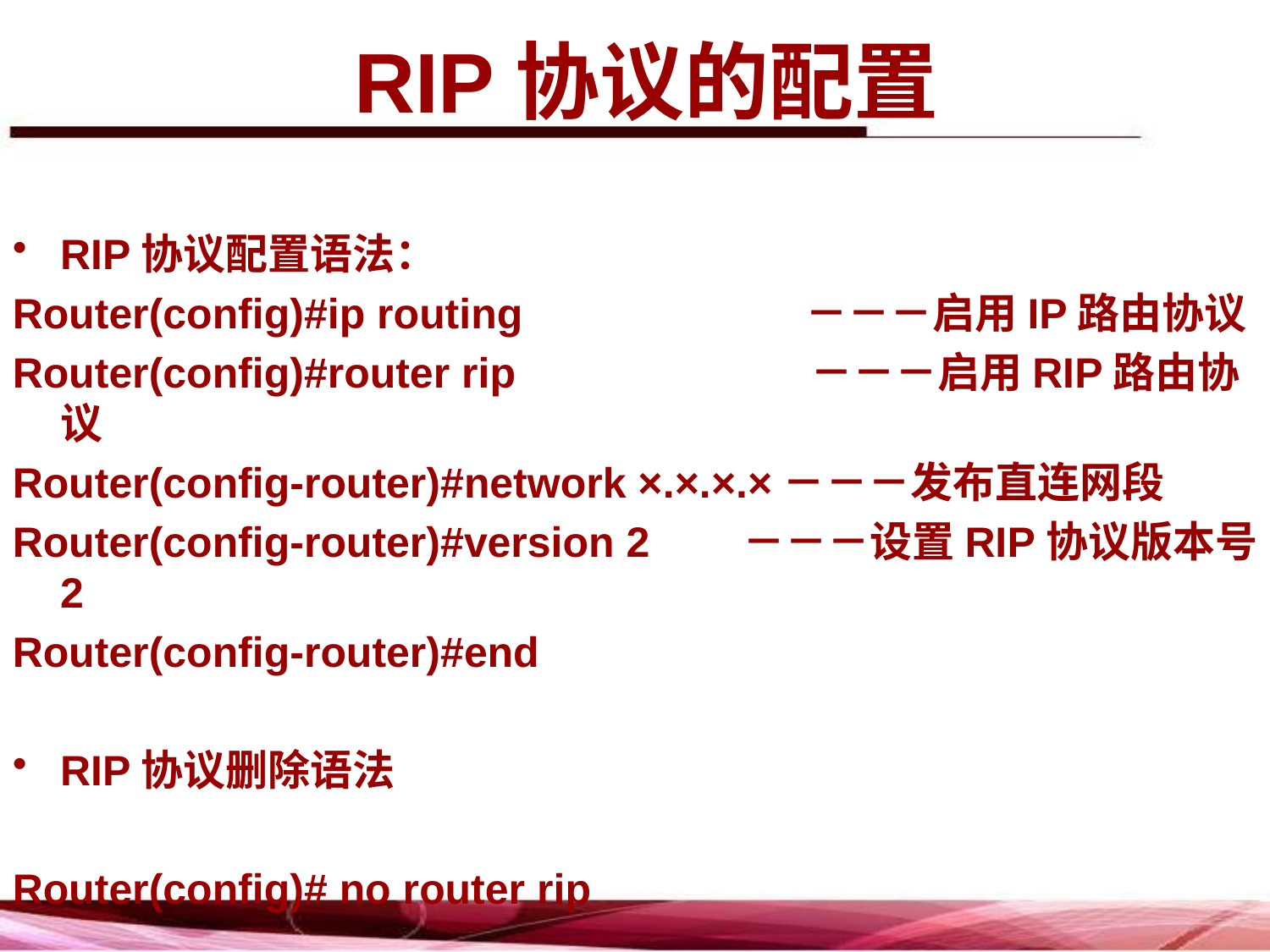

# RIP协议的配置

RIP协议配置语法：
Router(config)#ip routing                       －－－启用IP路由协议
Router(config)#router rip                        －－－启用RIP路由协议
Router(config-router)#network ×.×.×.×－－－发布直连网段
Router(config-router)#version 2       －－－设置RIP协议版本号2
Router(config-router)#end

RIP协议删除语法

Router(config)# no router rip